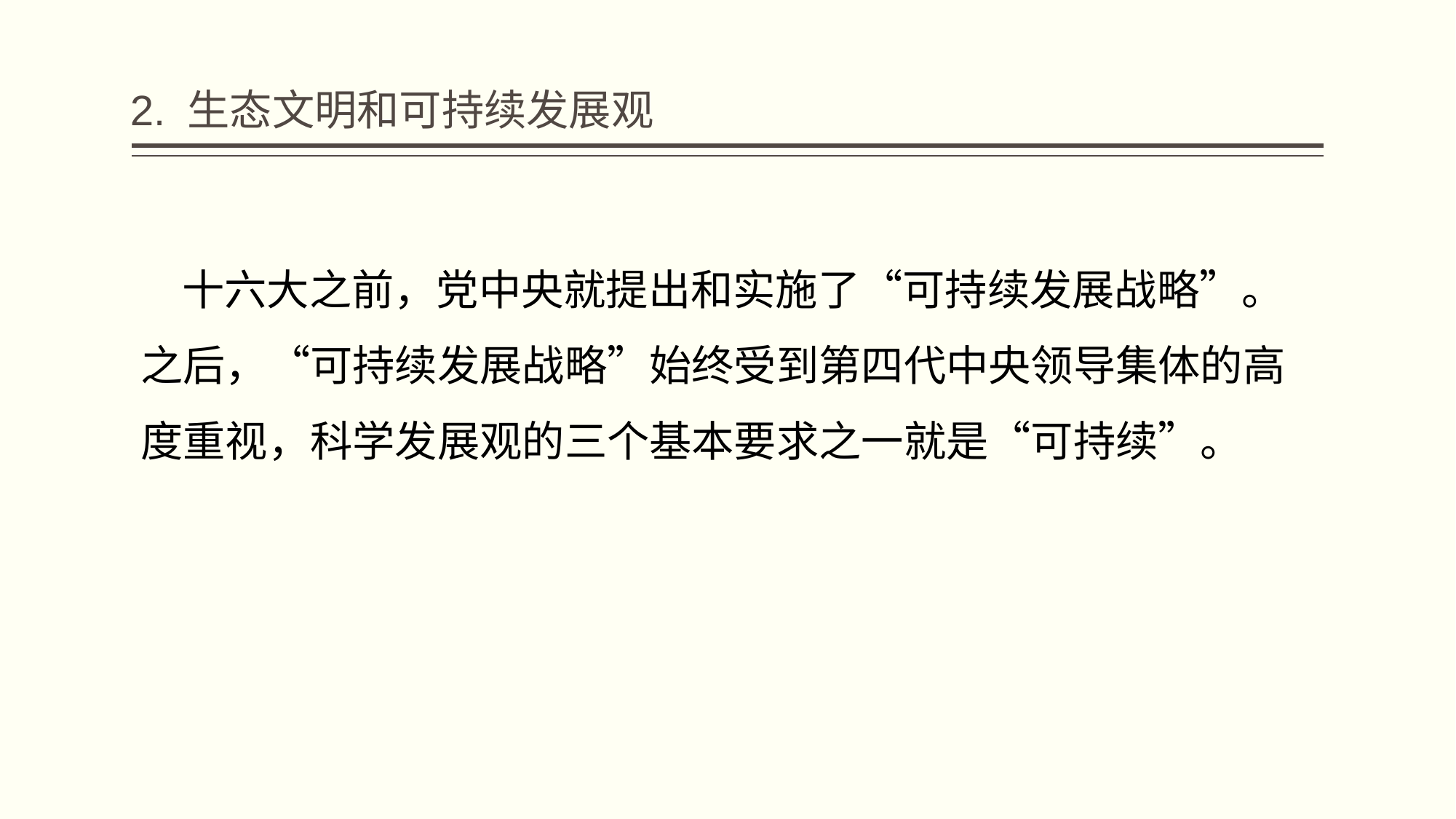

# 2. 生态文明和可持续发展观
    十六大之前，党中央就提出和实施了“可持续发展战略”。之后，“可持续发展战略”始终受到第四代中央领导集体的高度重视，科学发展观的三个基本要求之一就是“可持续”。